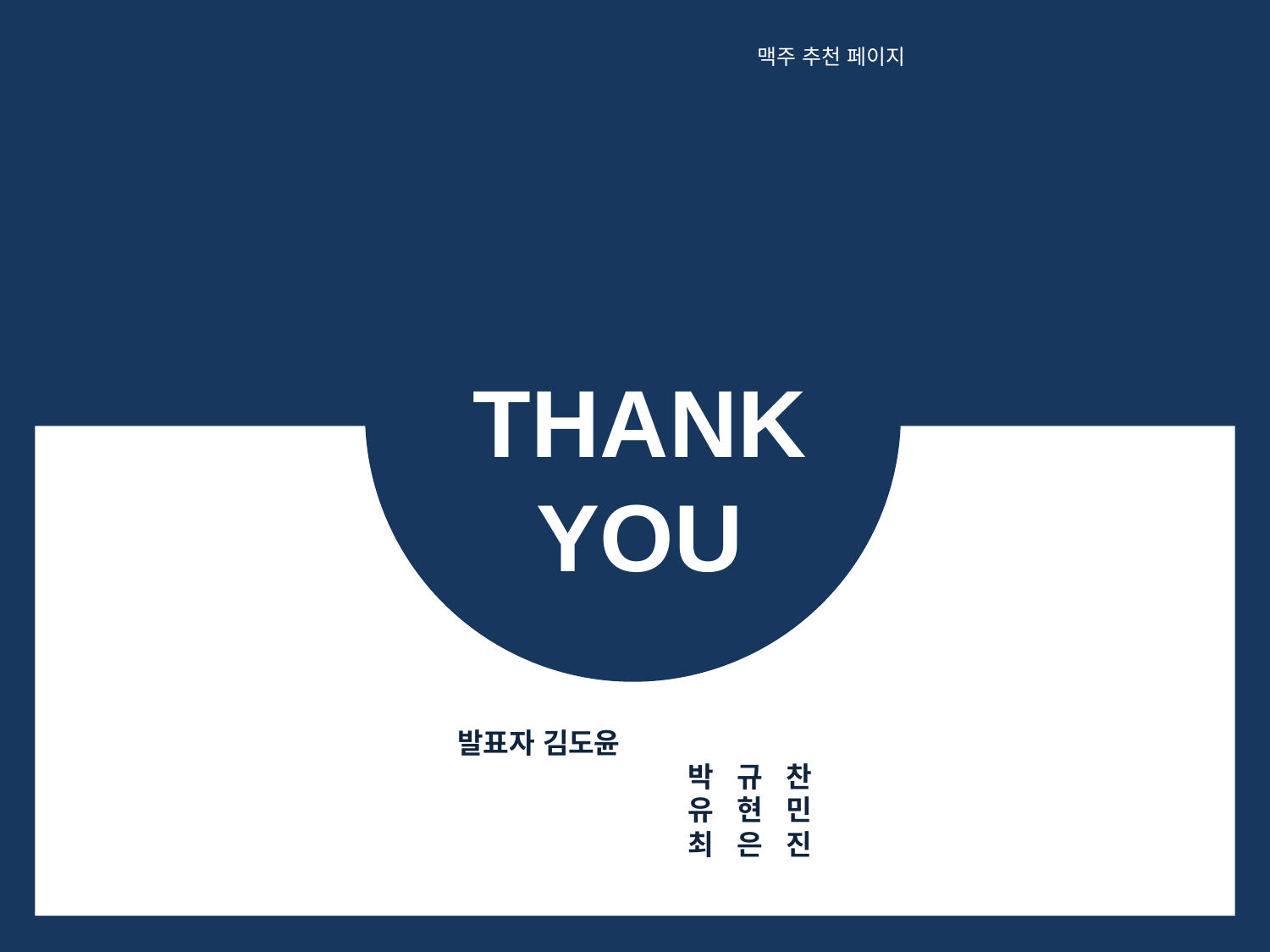

맥주 추천 페이지

THANK
YOU

발표자 김도윤
박   규   찬
유   현   민
최   은   진